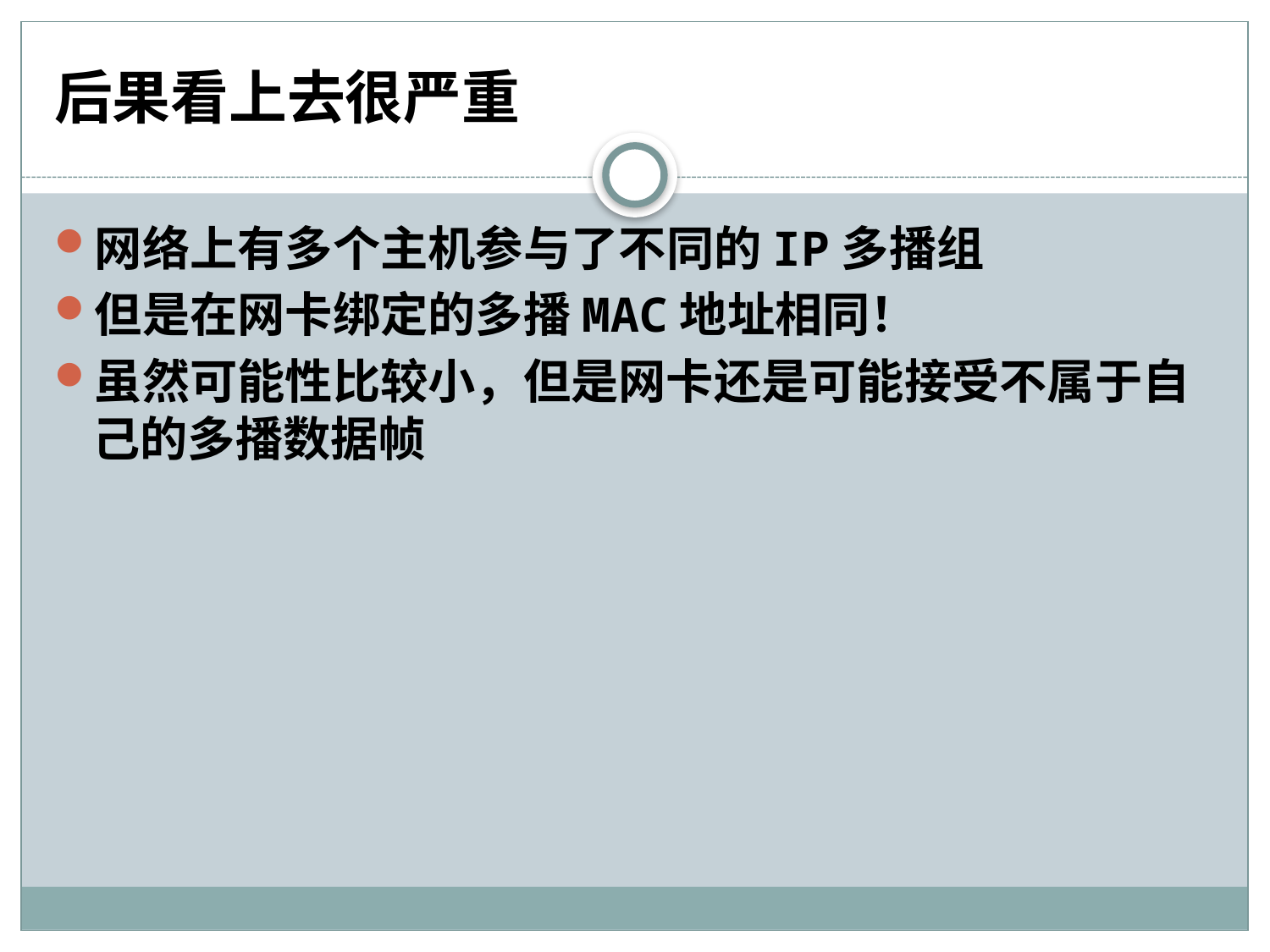

# 后果看上去很严重
网络上有多个主机参与了不同的IP多播组
但是在网卡绑定的多播MAC地址相同！
虽然可能性比较小，但是网卡还是可能接受不属于自己的多播数据帧